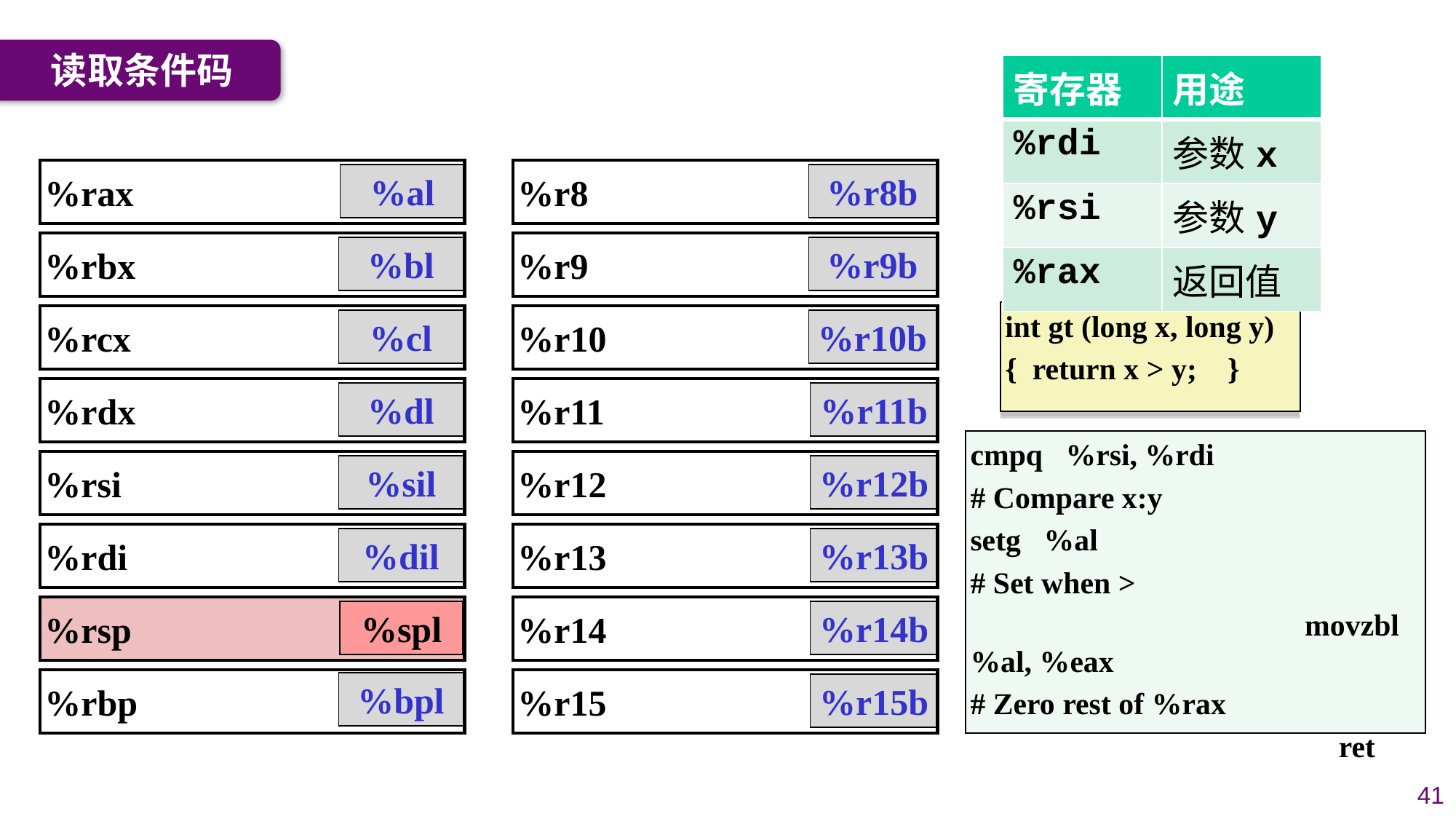

读取条件码
| 寄存器 | 用途 |
| --- | --- |
| %rdi | 参数x |
| %rsi | 参数y |
| %rax | 返回值 |
%rax
%r8
%al
%r8b
%rbx
%r9
%bl
%r9b
int gt (long x, long y)
{  return x > y;    }
%rcx
%r10
%cl
%r10b
%rdx
%r11
%dl
%r11b
cmpq   %rsi, %rdi
# Compare x:y
setg   %al
# Set when >
	movzbl %al, %eax
# Zero rest of %rax
	ret
%rsi
%r12
%sil
%r12b
%rdi
%r13
%dil
%r13b
%rsp
%r14
%spl
%r14b
%rbp
%r15
%bpl
%r15b
41